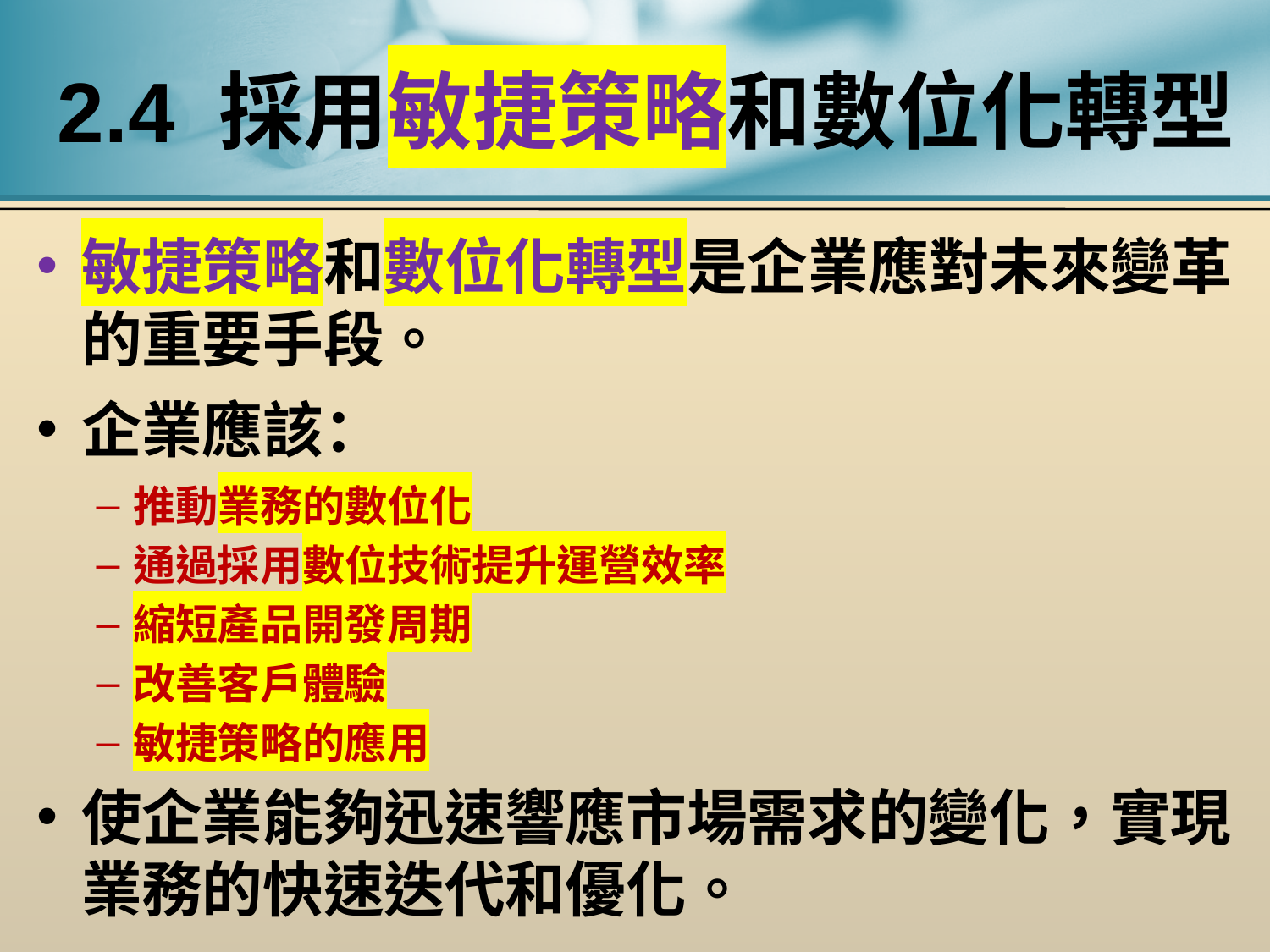

# 2.4 採用敏捷策略和數位化轉型
敏捷策略和數位化轉型是企業應對未來變革的重要手段。
企業應該：
推動業務的數位化
通過採用數位技術提升運營效率
縮短產品開發周期
改善客戶體驗
敏捷策略的應用
使企業能夠迅速響應市場需求的變化，實現業務的快速迭代和優化。